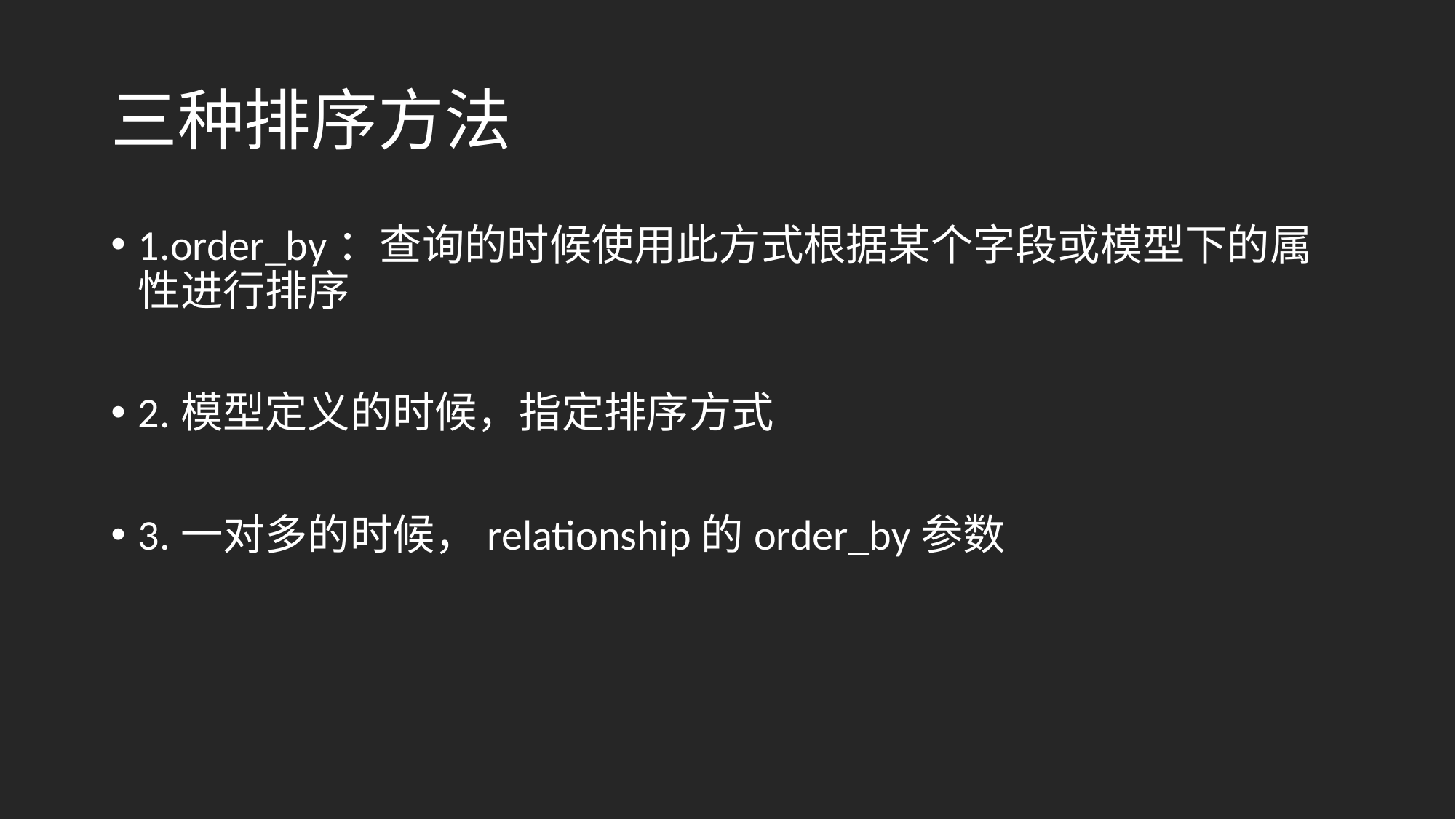

# 三种排序方法
1.order_by：查询的时候使用此方式根据某个字段或模型下的属性进行排序

2.模型定义的时候，指定排序方式

3.一对多的时候，relationship的order_by参数